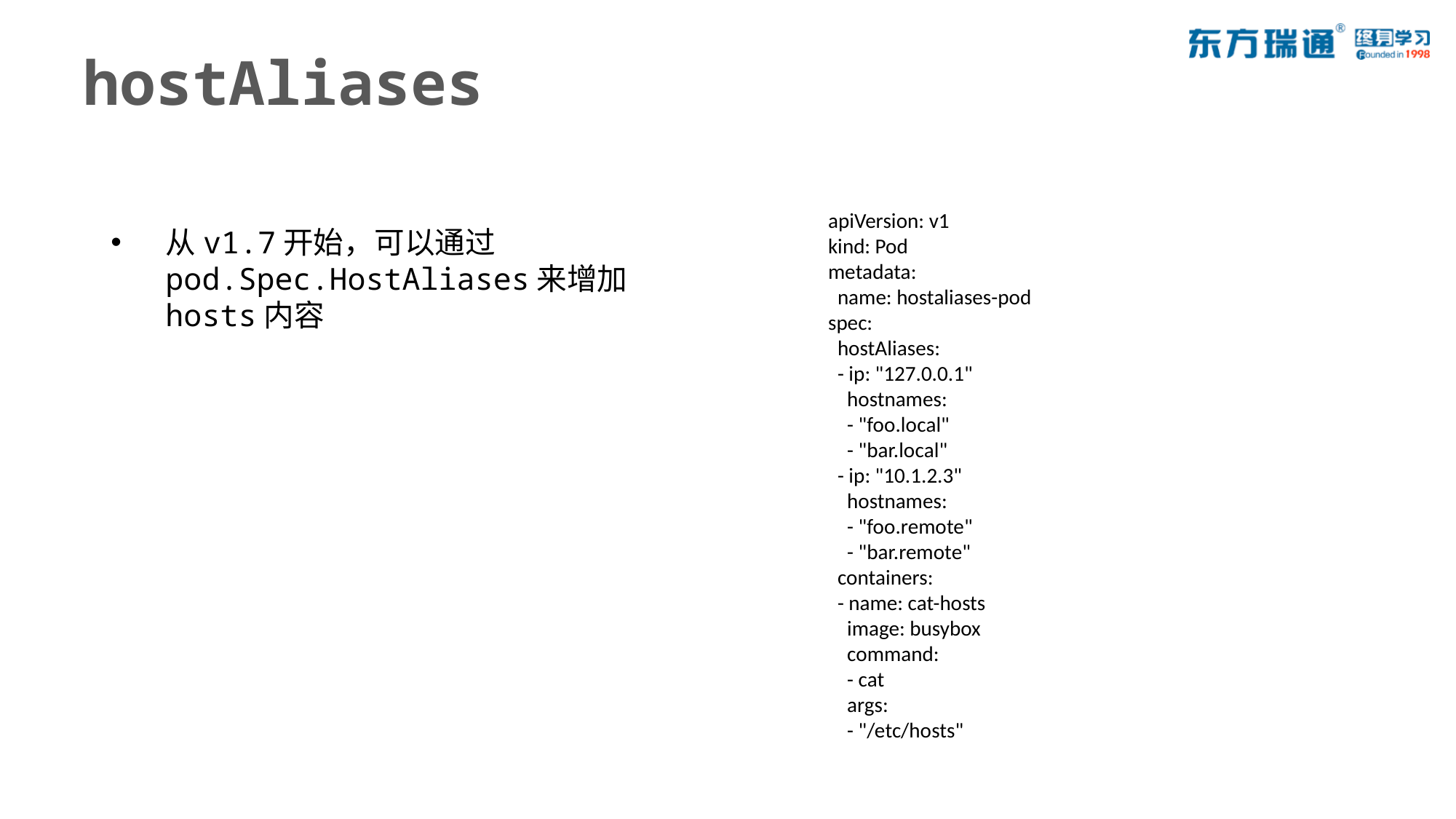

# hostAliases
apiVersion: v1
kind: Pod
metadata:
  name: hostaliases-pod
spec:
  hostAliases:
  - ip: "127.0.0.1"
    hostnames:
    - "foo.local"
    - "bar.local"
  - ip: "10.1.2.3"
    hostnames:
    - "foo.remote"
    - "bar.remote"
  containers:
  - name: cat-hosts
    image: busybox
    command:
    - cat
    args:
    - "/etc/hosts"

从v1.7开始，可以通过pod.Spec.HostAliases来增加hosts内容